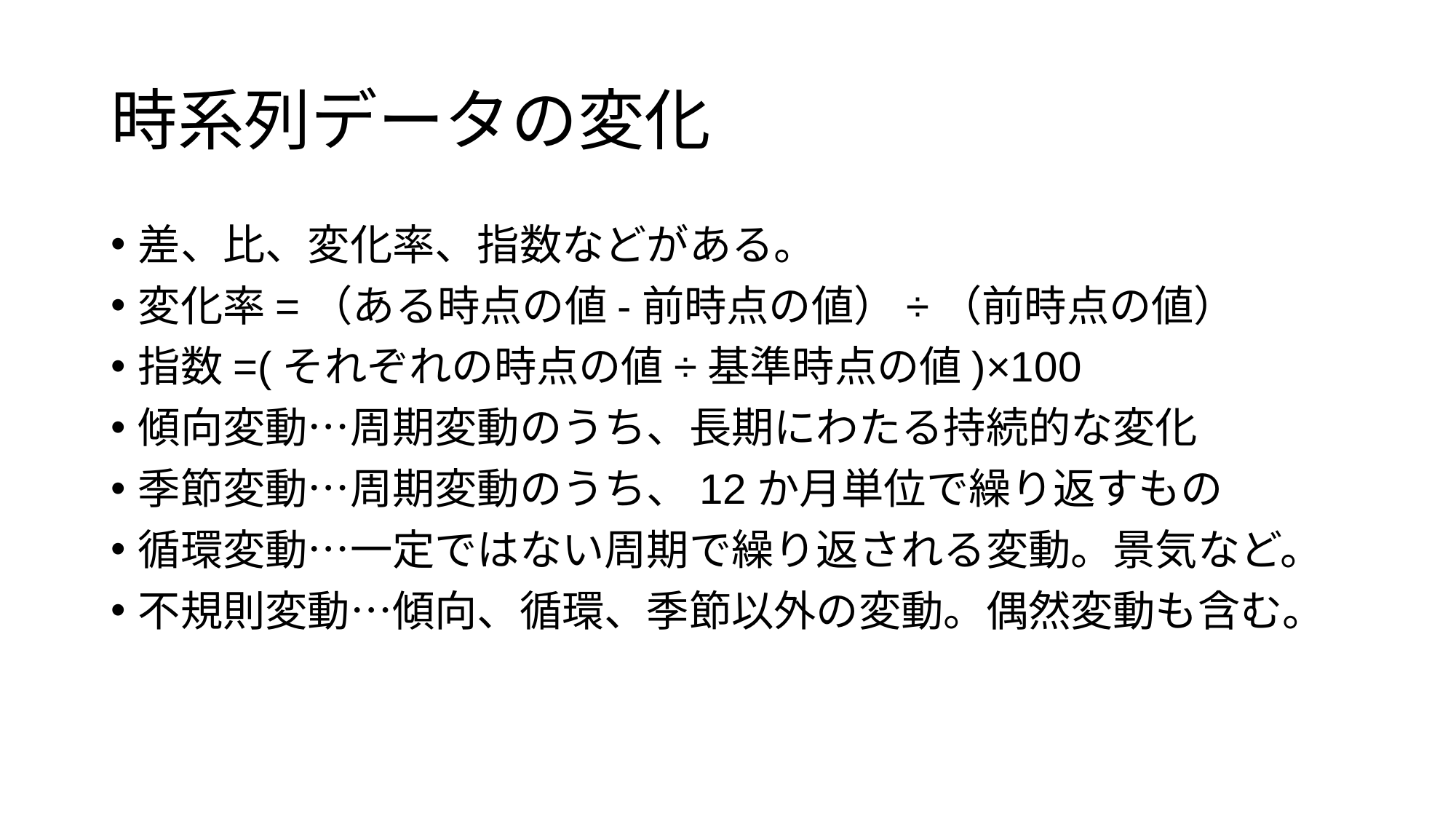

# 時系列データの変化
差、比、変化率、指数などがある。
変化率=（ある時点の値-前時点の値）÷（前時点の値）
指数=(それぞれの時点の値÷基準時点の値)×100
傾向変動…周期変動のうち、長期にわたる持続的な変化
季節変動…周期変動のうち、12か月単位で繰り返すもの
循環変動…一定ではない周期で繰り返される変動。景気など。
不規則変動…傾向、循環、季節以外の変動。偶然変動も含む。